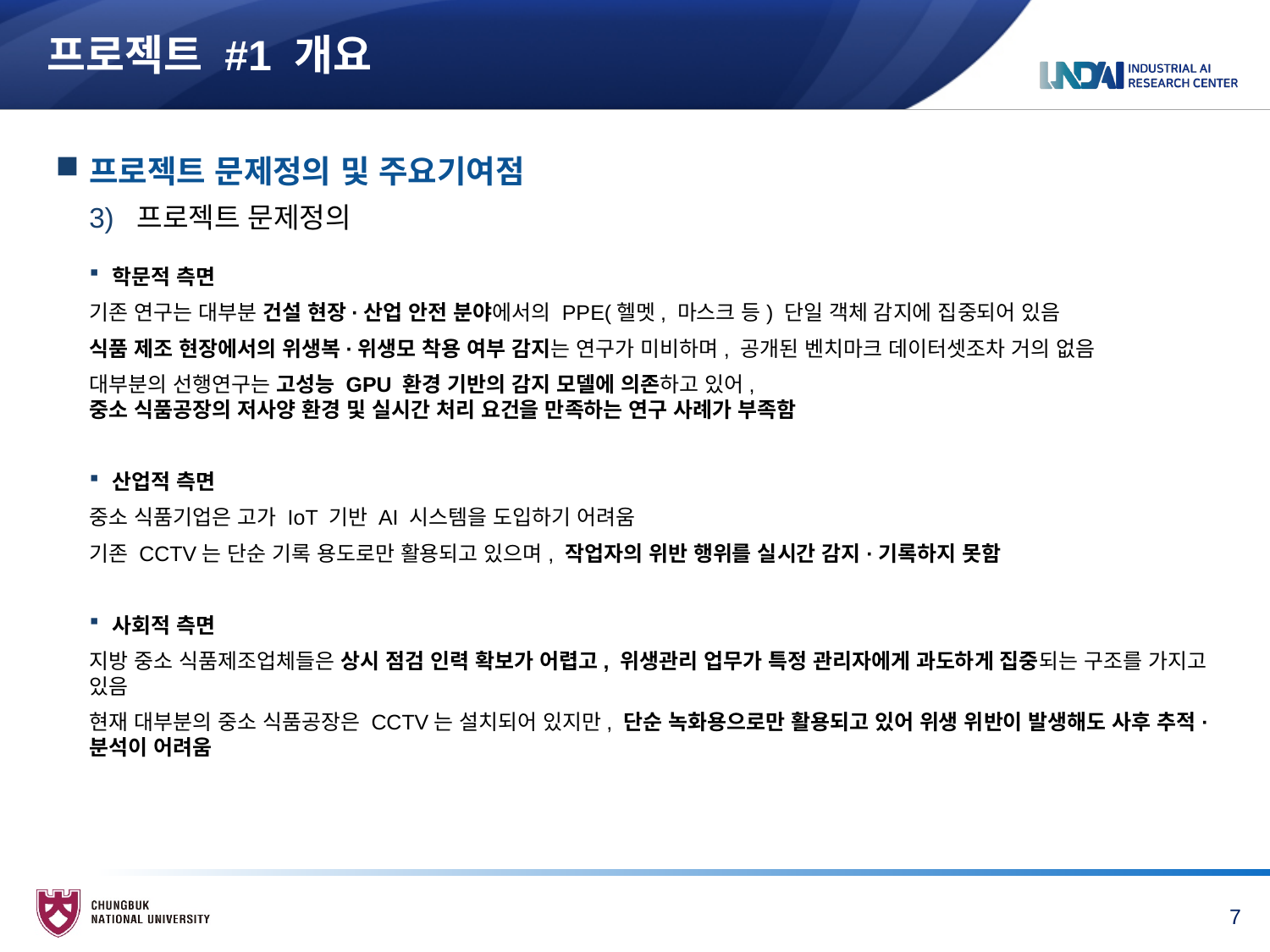

# 프로젝트 #1 개요
프로젝트 문제정의 및 주요기여점
프로젝트 문제정의

학문적 측면
기존 연구는 대부분 건설 현장·산업 안전 분야에서의 PPE(헬멧, 마스크 등) 단일 객체 감지에 집중되어 있음
식품 제조 현장에서의 위생복·위생모 착용 여부 감지는 연구가 미비하며, 공개된 벤치마크 데이터셋조차 거의 없음
대부분의 선행연구는 고성능 GPU 환경 기반의 감지 모델에 의존하고 있어,
중소 식품공장의 저사양 환경 및 실시간 처리 요건을 만족하는 연구 사례가 부족함

산업적 측면
중소 식품기업은 고가 IoT 기반 AI 시스템을 도입하기 어려움
기존 CCTV는 단순 기록 용도로만 활용되고 있으며, 작업자의 위반 행위를 실시간 감지·기록하지 못함

사회적 측면
지방 중소 식품제조업체들은 상시 점검 인력 확보가 어렵고, 위생관리 업무가 특정 관리자에게 과도하게 집중되는 구조를 가지고 있음
현재 대부분의 중소 식품공장은 CCTV는 설치되어 있지만, 단순 녹화용으로만 활용되고 있어 위생 위반이 발생해도 사후 추적·분석이 어려움